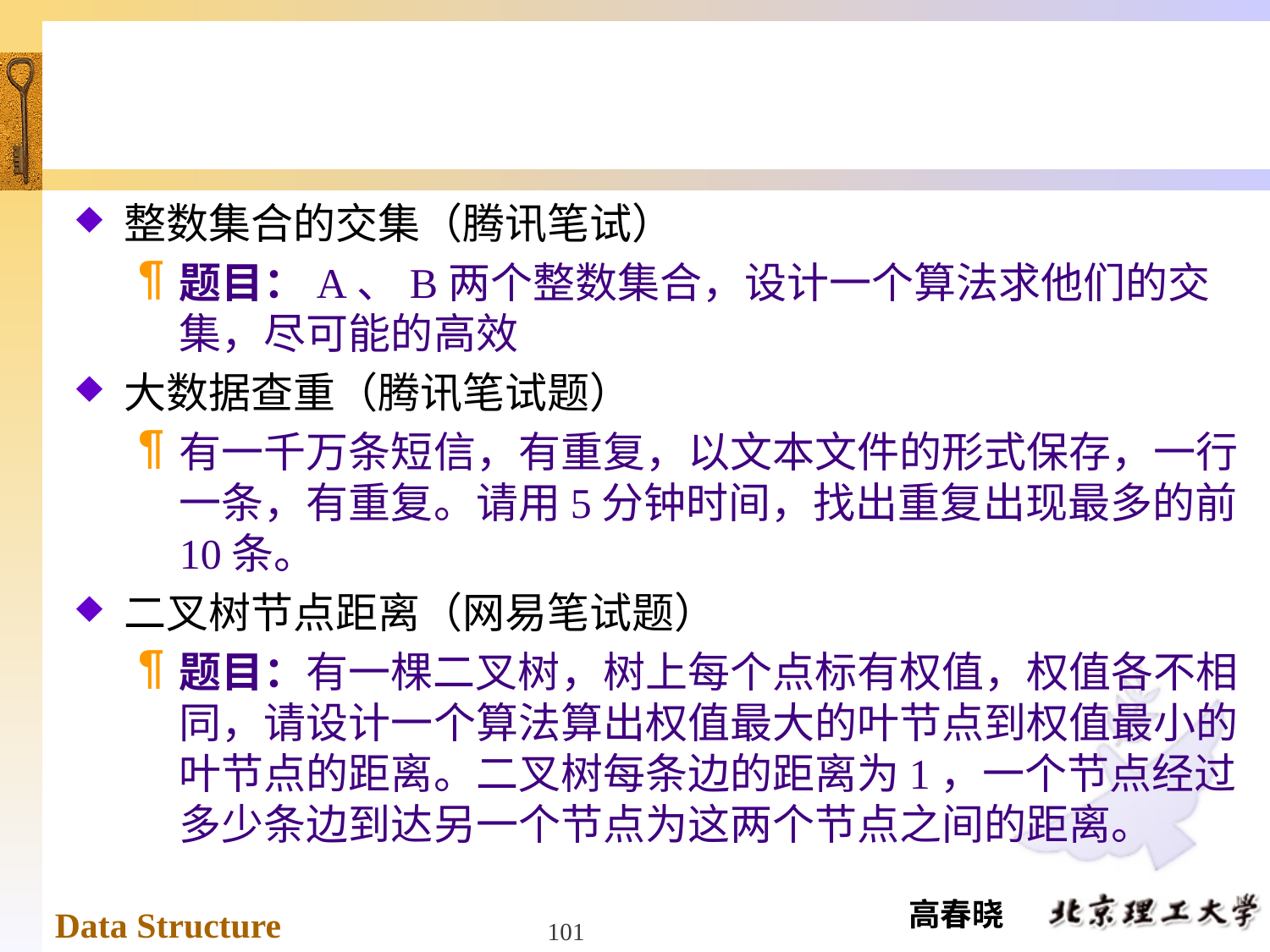

#
整数集合的交集（腾讯笔试）
题目：A、B两个整数集合，设计一个算法求他们的交集，尽可能的高效
大数据查重（腾讯笔试题）
有一千万条短信，有重复，以文本文件的形式保存，一行一条，有重复。请用5分钟时间，找出重复出现最多的前10条。
二叉树节点距离（网易笔试题）
题目：有一棵二叉树，树上每个点标有权值，权值各不相同，请设计一个算法算出权值最大的叶节点到权值最小的叶节点的距离。二叉树每条边的距离为1，一个节点经过多少条边到达另一个节点为这两个节点之间的距离。
101